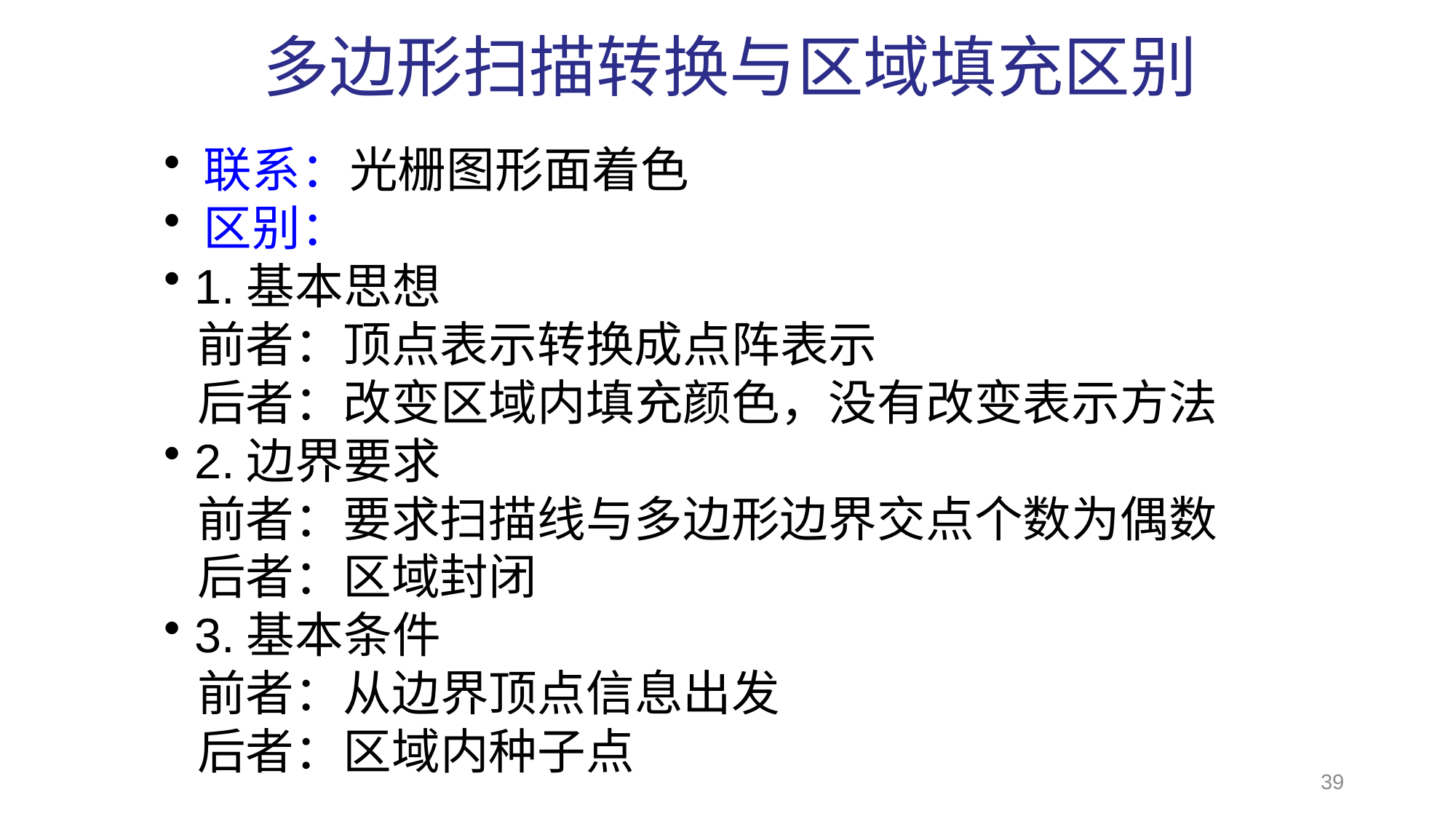

# 多边形扫描转换与区域填充区别
 联系：光栅图形面着色
 区别：
 1.基本思想
  前者：顶点表示转换成点阵表示
  后者：改变区域内填充颜色，没有改变表示方法
 2.边界要求
  前者：要求扫描线与多边形边界交点个数为偶数
  后者：区域封闭
 3.基本条件
  前者：从边界顶点信息出发
  后者：区域内种子点
39